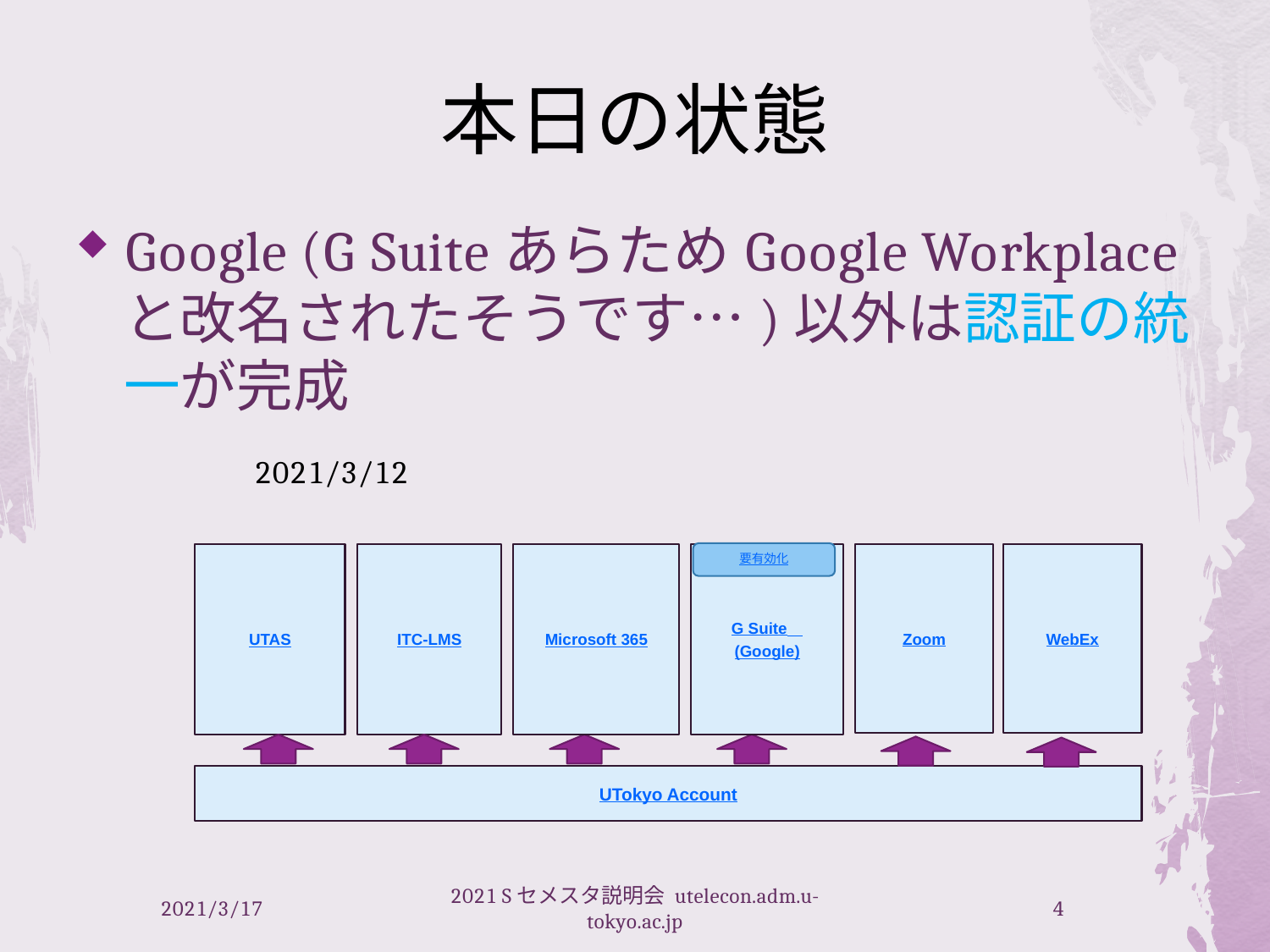

# 本日の状態
Google (G SuiteあらためGoogle Workplaceと改名されたそうです…)以外は認証の統一が完成
2021/3/12
要有効化
UTAS
ITC-LMS
Microsoft 365
G Suite　(Google)
Zoom
WebEx

UTokyo Account
2021/3/17
2021 Sセメスタ説明会 utelecon.adm.u-tokyo.ac.jp
4